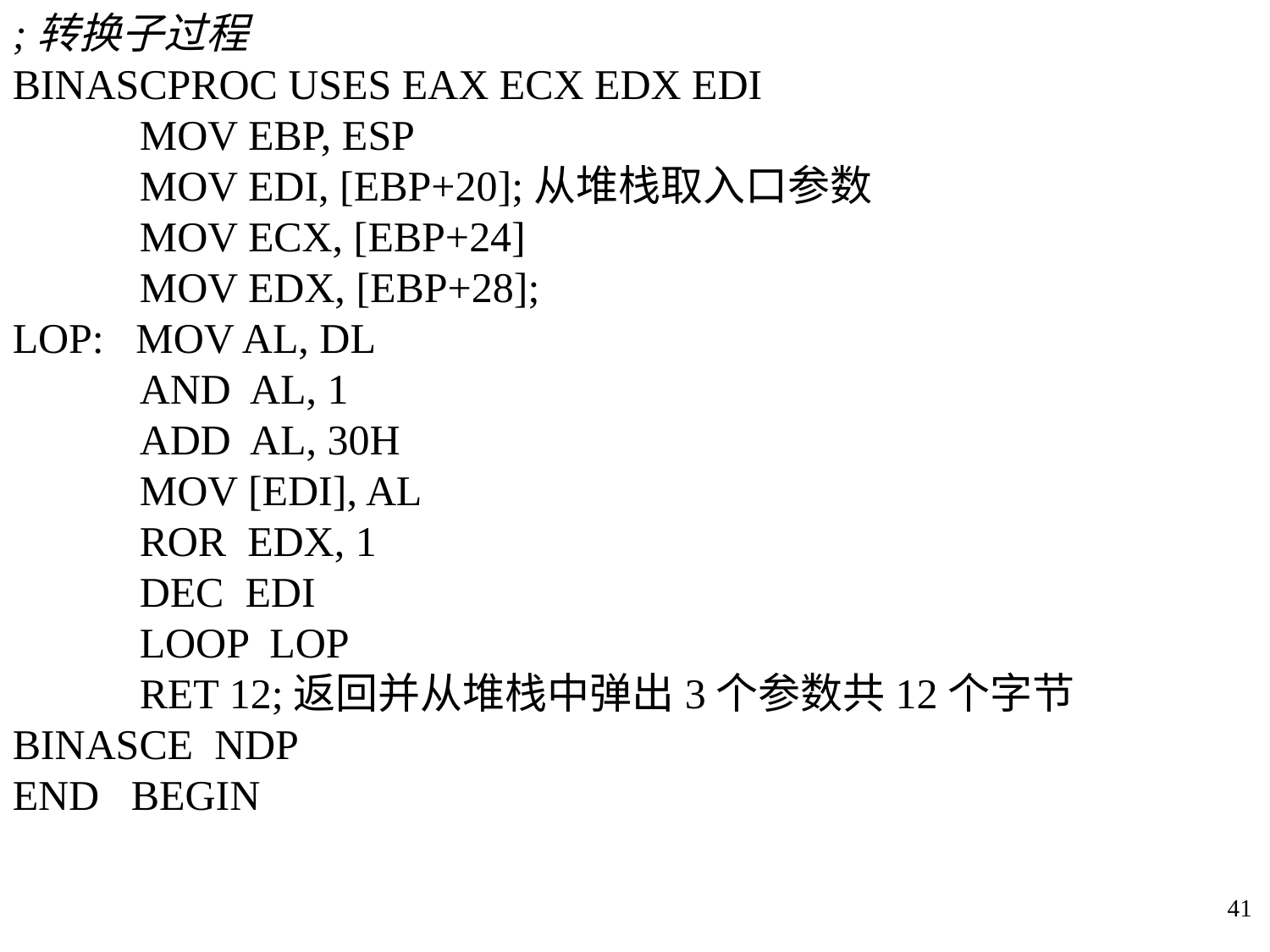

;转换子过程
BINASCPROC USES EAX ECX EDX EDI
	MOV EBP, ESP
	MOV EDI, [EBP+20];从堆栈取入口参数
	MOV ECX, [EBP+24]
	MOV EDX, [EBP+28];
LOP:   MOV AL, DL
	AND  AL, 1
	ADD  AL, 30H
	MOV [EDI], AL
	ROR  EDX, 1
	DEC  EDI
	LOOP  LOP
	RET 12;返回并从堆栈中弹出3个参数共12个字节
BINASCE  NDP
END   BEGIN
41